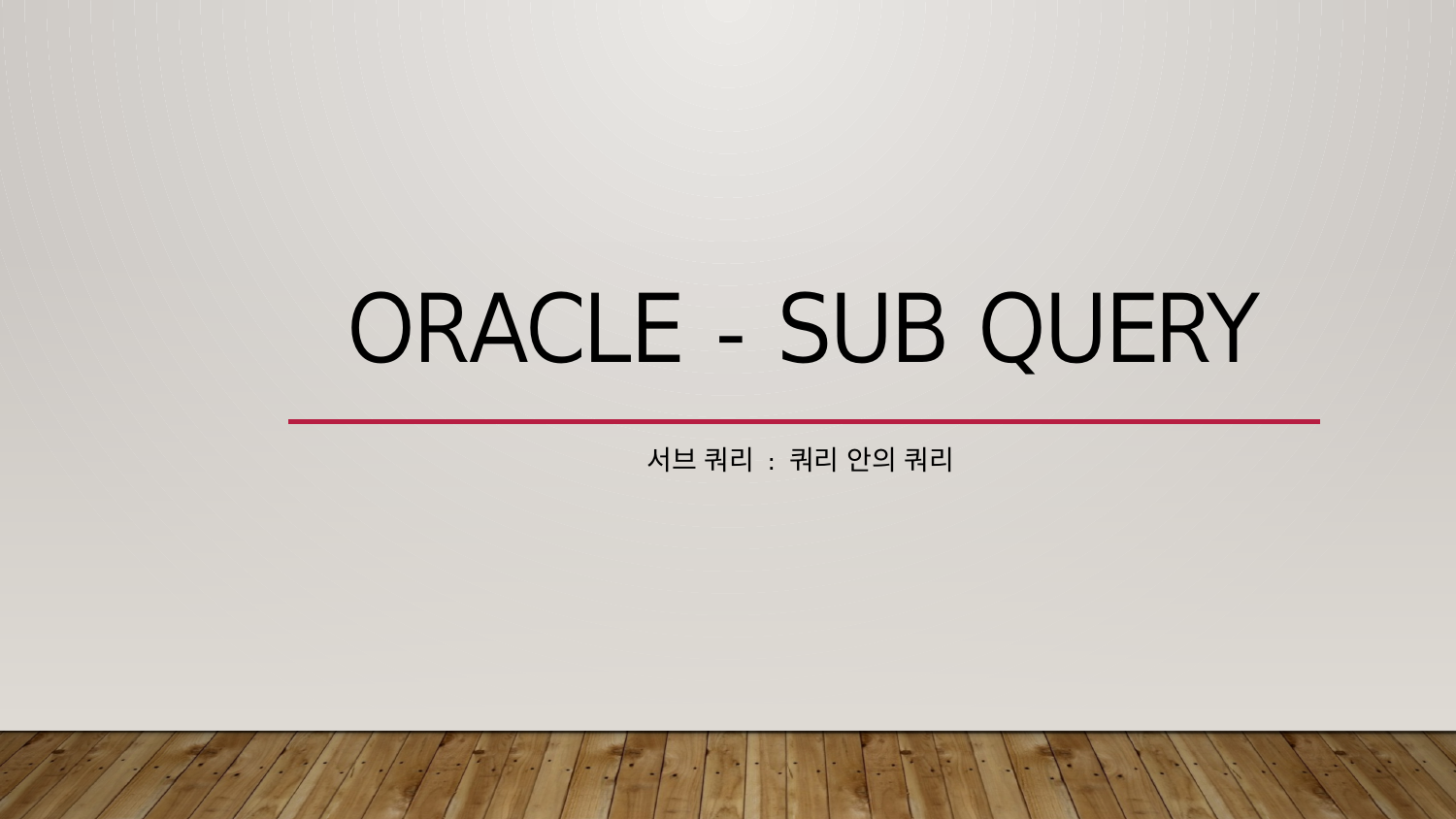

# Oracle - Sub Query
서브 쿼리 : 쿼리 안의 쿼리